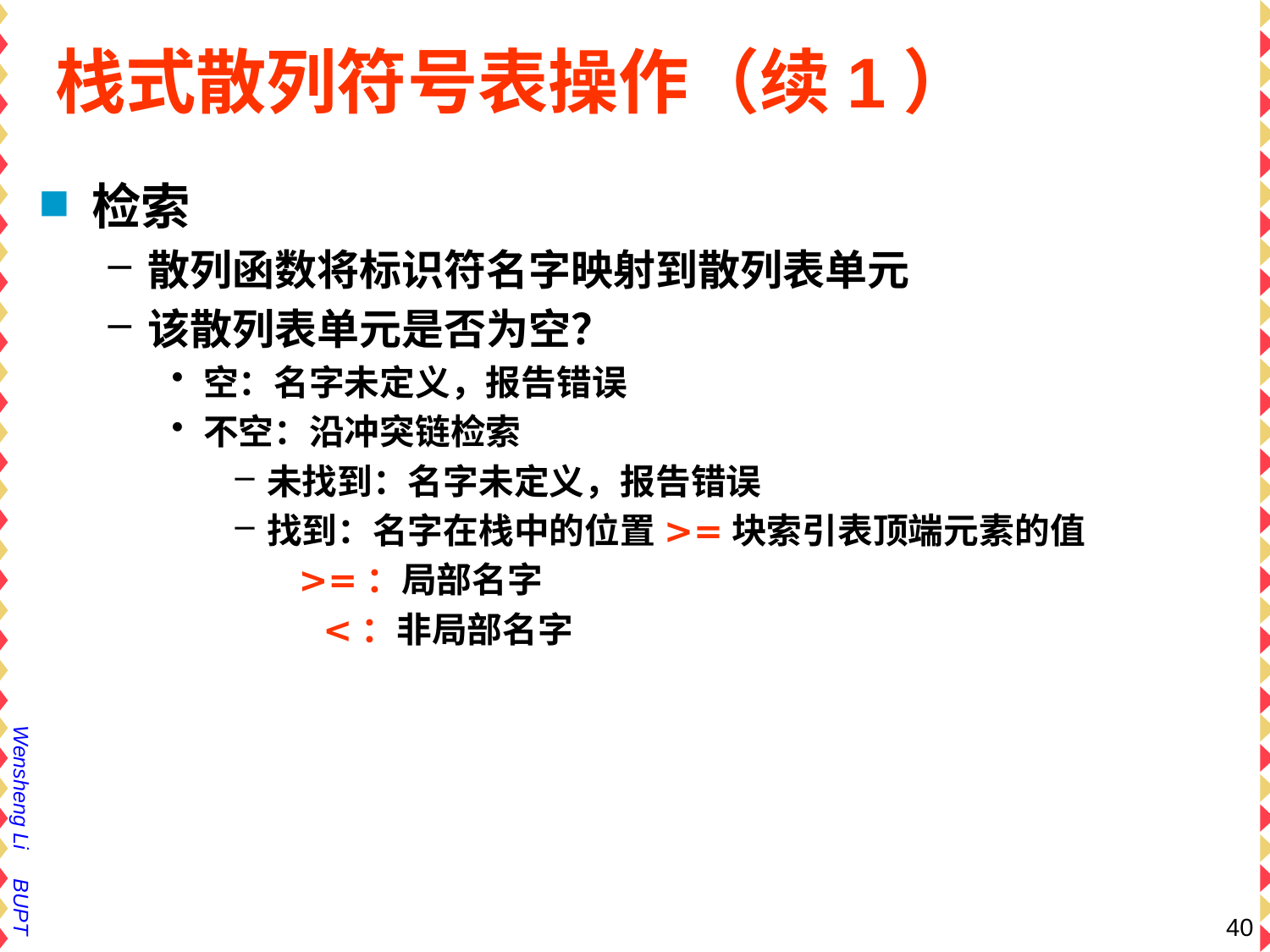

# 栈式散列符号表操作（续1）
检索
散列函数将标识符名字映射到散列表单元
该散列表单元是否为空？
空：名字未定义，报告错误
不空：沿冲突链检索
未找到：名字未定义，报告错误
找到：名字在栈中的位置>=块索引表顶端元素的值
>=：局部名字
  <：非局部名字
40